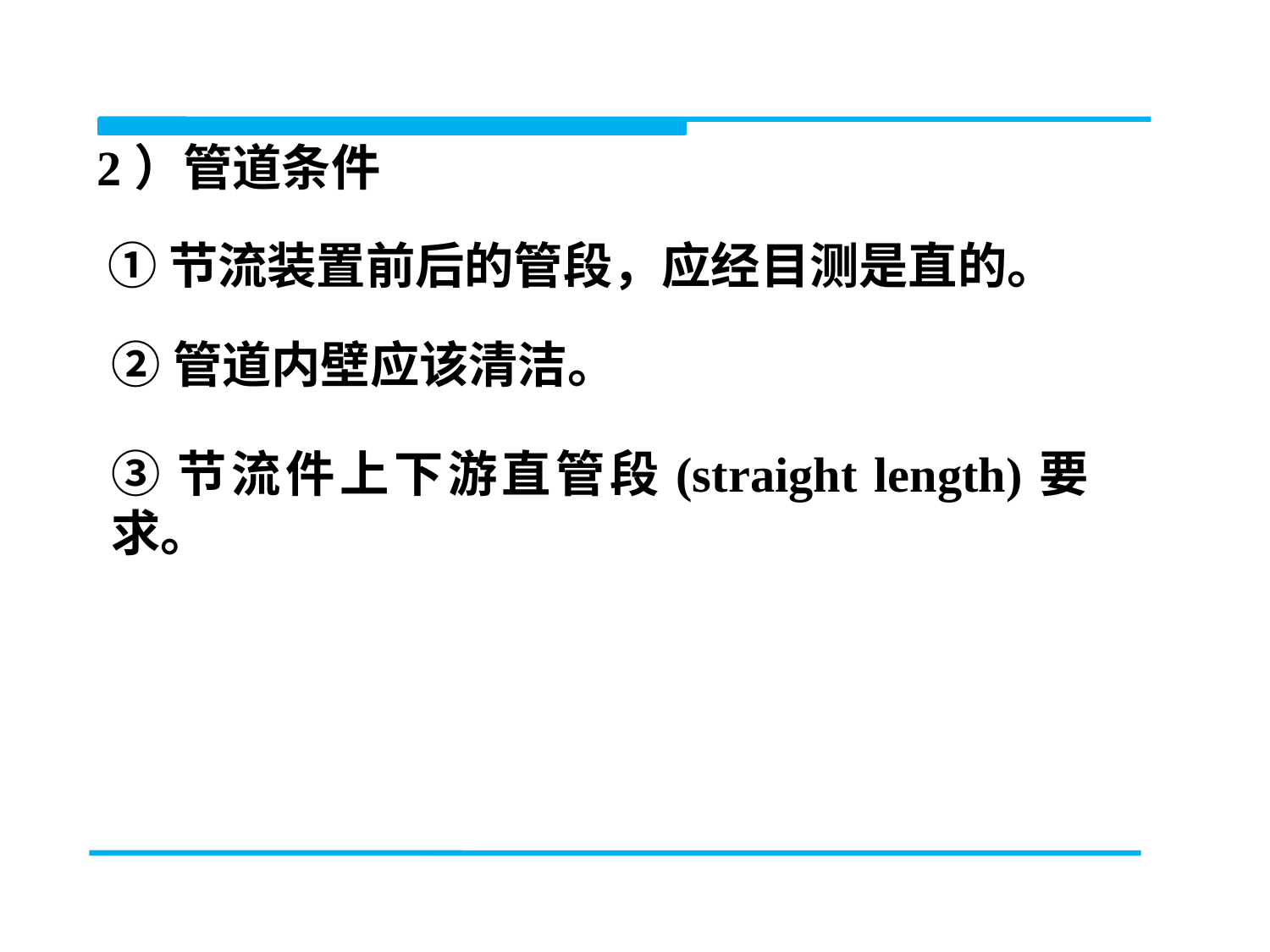

2）管道条件
①节流装置前后的管段，应经目测是直的。
②管道内壁应该清洁。
③节流件上下游直管段(straight length)要求。